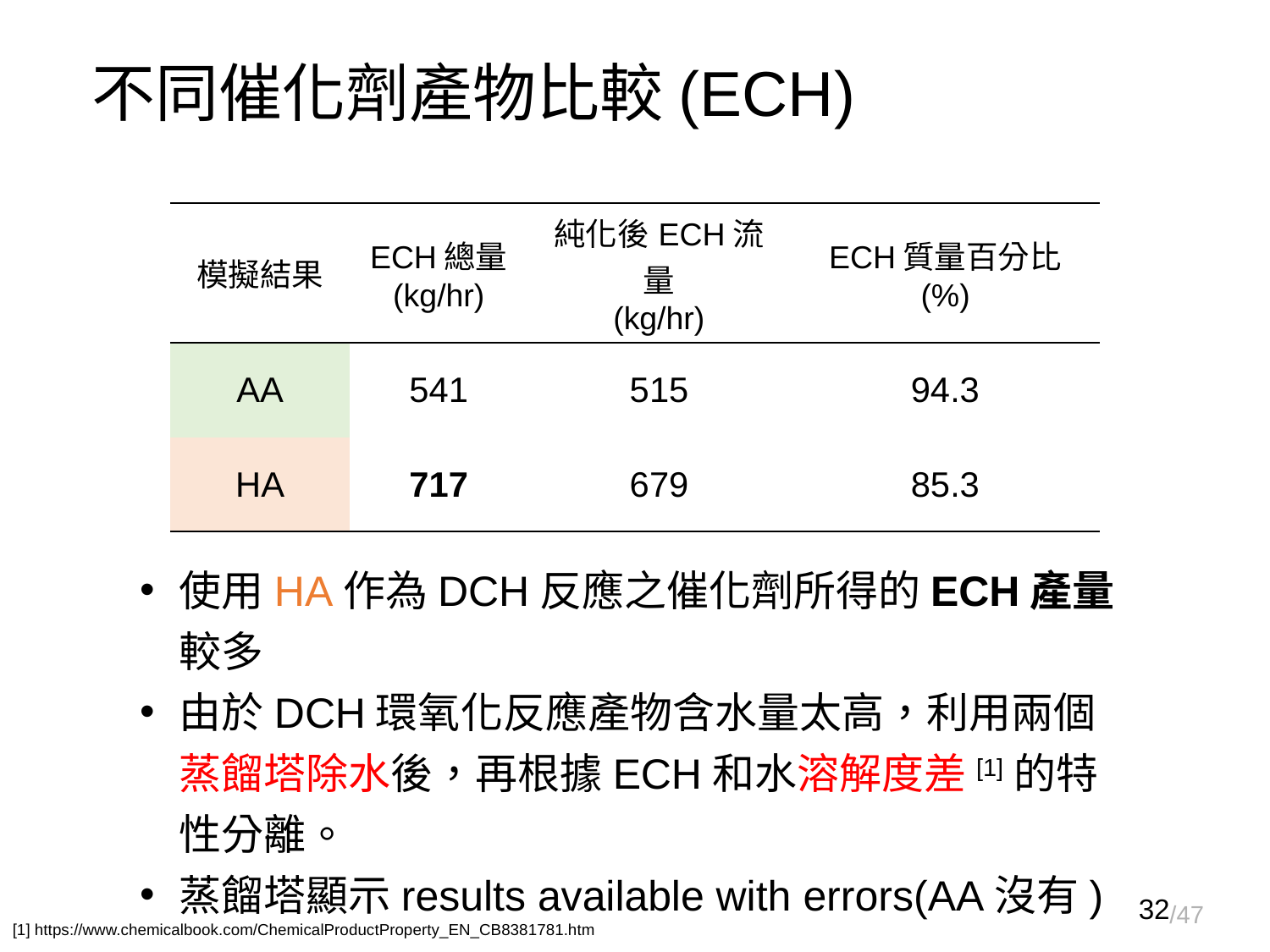

不同催化劑產物比較(ECH)
| 模擬結果 | ECH總量 (kg/hr) | 純化後ECH流量 (kg/hr) | ECH質量百分比 (%) |
| --- | --- | --- | --- |
| AA | 541 | 515 | 94.3 |
| HA | 717 | 679 | 85.3 |
使用HA作為DCH反應之催化劑所得的ECH產量較多
由於DCH環氧化反應產物含水量太高，利用兩個蒸餾塔除水後，再根據ECH和水溶解度差[1]的特性分離。
蒸餾塔顯示results available with errors(AA沒有)
32
/47
[1] https://www.chemicalbook.com/ChemicalProductProperty_EN_CB8381781.htm